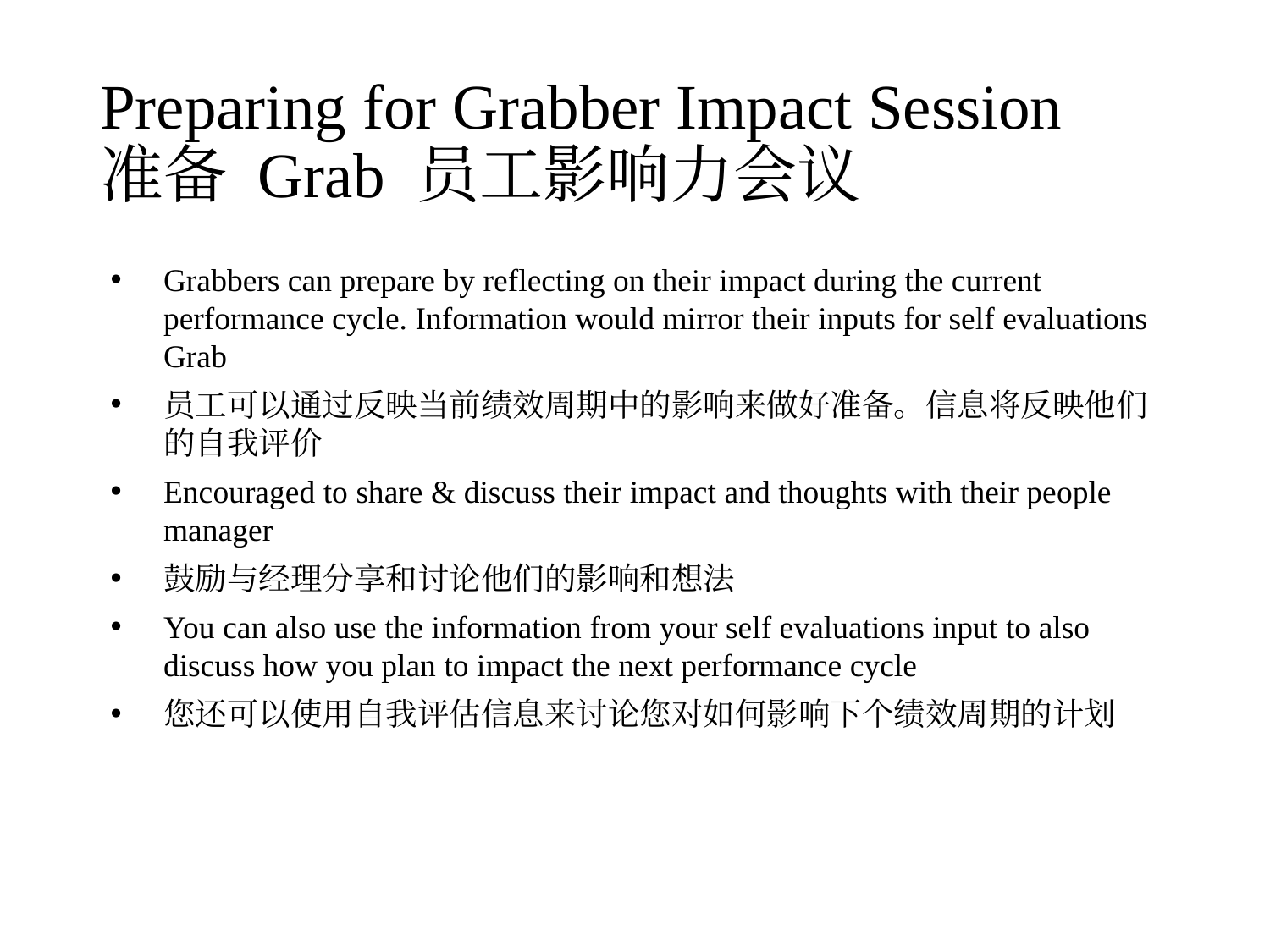

# Preparing for Grabber Impact Session 准备 Grab 员工影响力会议
Grabbers can prepare by reflecting on their impact during the current performance cycle. Information would mirror their inputs for self evaluations
Grab
员工可以通过反映当前绩效周期中的影响来做好准备。信息将反映他们的自我评价
Encouraged to share & discuss their impact and thoughts with their people manager
鼓励与经理分享和讨论他们的影响和想法
You can also use the information from your self evaluations input to also discuss how you plan to impact the next performance cycle
您还可以使用自我评估信息来讨论您对如何影响下个绩效周期的计划